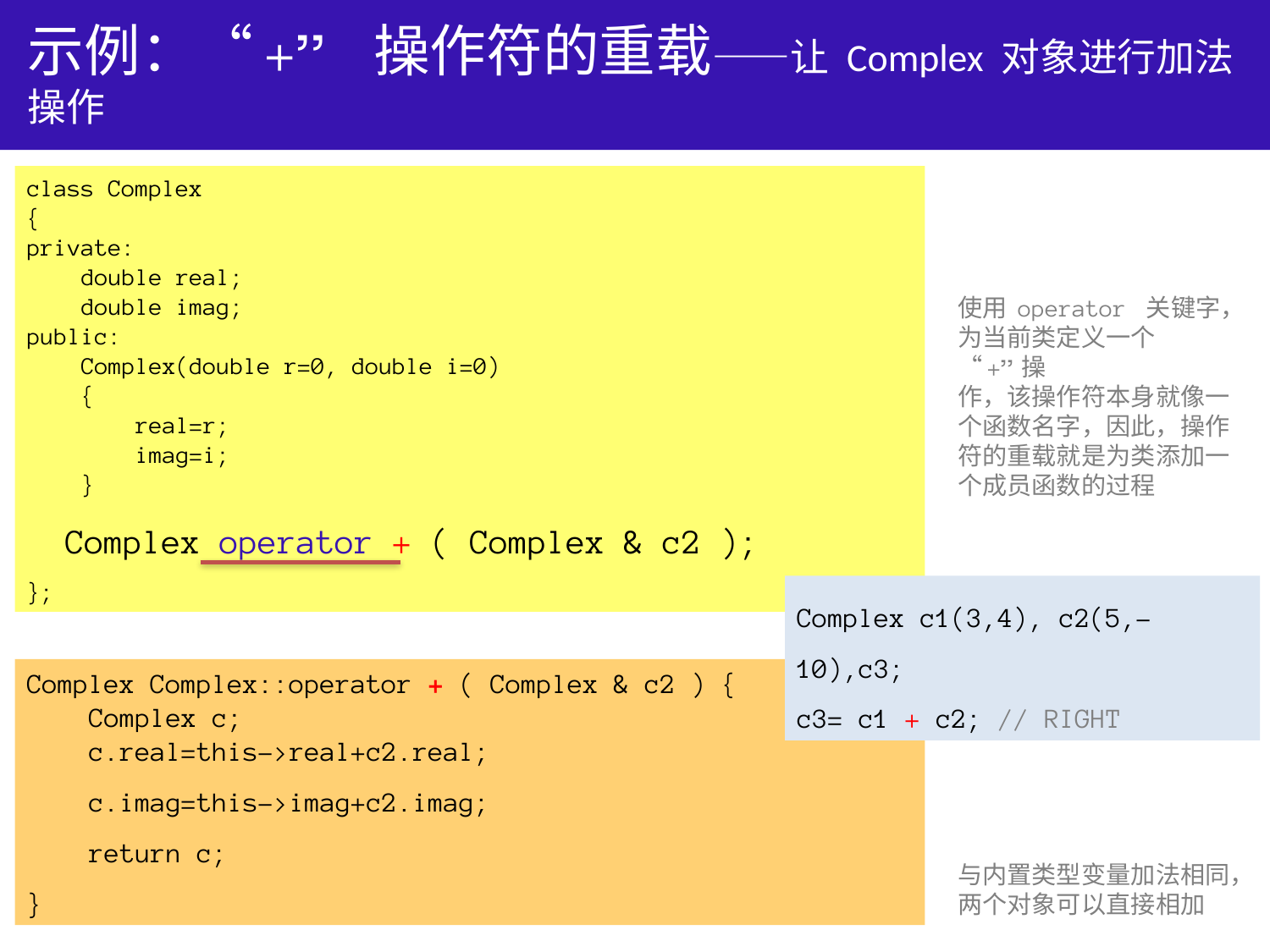

# 示例：“+” 操作符的重载——让 Complex 对象进行加法操作
class Complex
{
private:
    double real;
    double imag;
public:
    Complex(double r=0, double i=0)
    {
        real=r;
        imag=i;
    }
  Complex operator + ( Complex & c2 );
};
使用 operator 关键字，
为当前类定义一个 “+”操
作，该操作符本身就像一
个函数名字，因此，操作
符的重载就是为类添加一
个成员函数的过程
Complex c1(3,4), c2(5,-10),c3;
c3= c1 + c2; // RIGHT
Complex Complex::operator + ( Complex & c2 ) {
    Complex c;
    c.real=this->real+c2.real;
    c.imag=this->imag+c2.imag;
    return c;
}
与内置类型变量加法相同，
两个对象可以直接相加
69